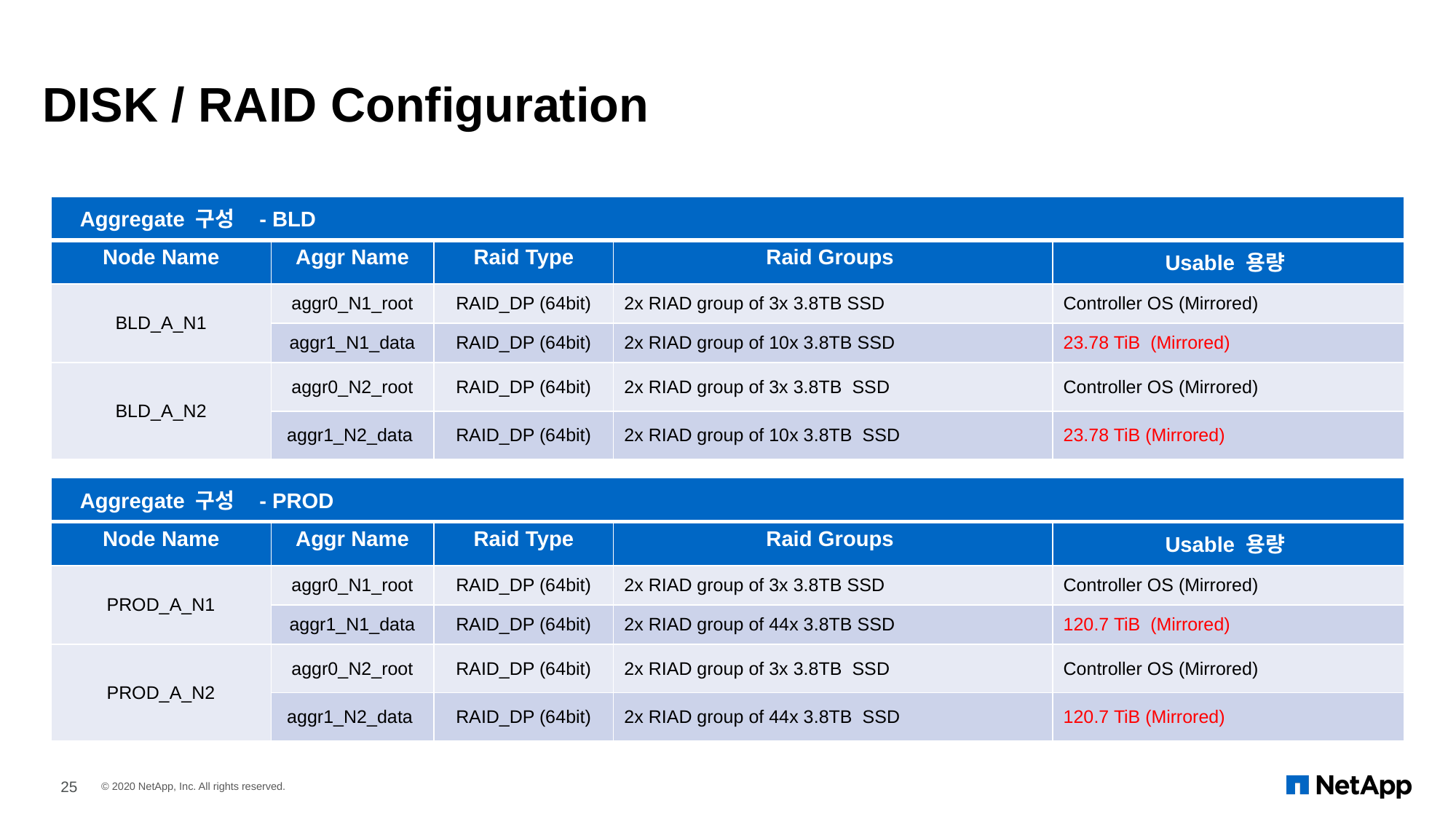

# DISK / RAID Configuration
| Aggregate 구성 - BLD |  |  |  |  |
| --- | --- | --- | --- | --- |
| Node Name | Aggr Name | Raid Type | Raid Groups | Usable 용량 |
| BLD\_A\_N1 | aggr0\_N1\_root | RAID\_DP (64bit) | 2x RIAD group of 3x 3.8TB SSD | Controller OS (Mirrored) |
|  | aggr1\_N1\_data | RAID\_DP (64bit) | 2x RIAD group of 10x 3.8TB SSD | 23.78 TiB (Mirrored) |
| BLD\_A\_N2 | aggr0\_N2\_root | RAID\_DP (64bit) | 2x RIAD group of 3x 3.8TB SSD | Controller OS (Mirrored) |
|  | aggr1\_N2\_data | RAID\_DP (64bit) | 2x RIAD group of 10x 3.8TB SSD | 23.78 TiB (Mirrored) |
| Aggregate 구성 - PROD |  |  |  |  |
| --- | --- | --- | --- | --- |
| Node Name | Aggr Name | Raid Type | Raid Groups | Usable 용량 |
| PROD\_A\_N1 | aggr0\_N1\_root | RAID\_DP (64bit) | 2x RIAD group of 3x 3.8TB SSD | Controller OS (Mirrored) |
|  | aggr1\_N1\_data | RAID\_DP (64bit) | 2x RIAD group of 44x 3.8TB SSD | 120.7 TiB (Mirrored) |
| PROD\_A\_N2 | aggr0\_N2\_root | RAID\_DP (64bit) | 2x RIAD group of 3x 3.8TB SSD | Controller OS (Mirrored) |
|  | aggr1\_N2\_data | RAID\_DP (64bit) | 2x RIAD group of 44x 3.8TB SSD | 120.7 TiB (Mirrored) |